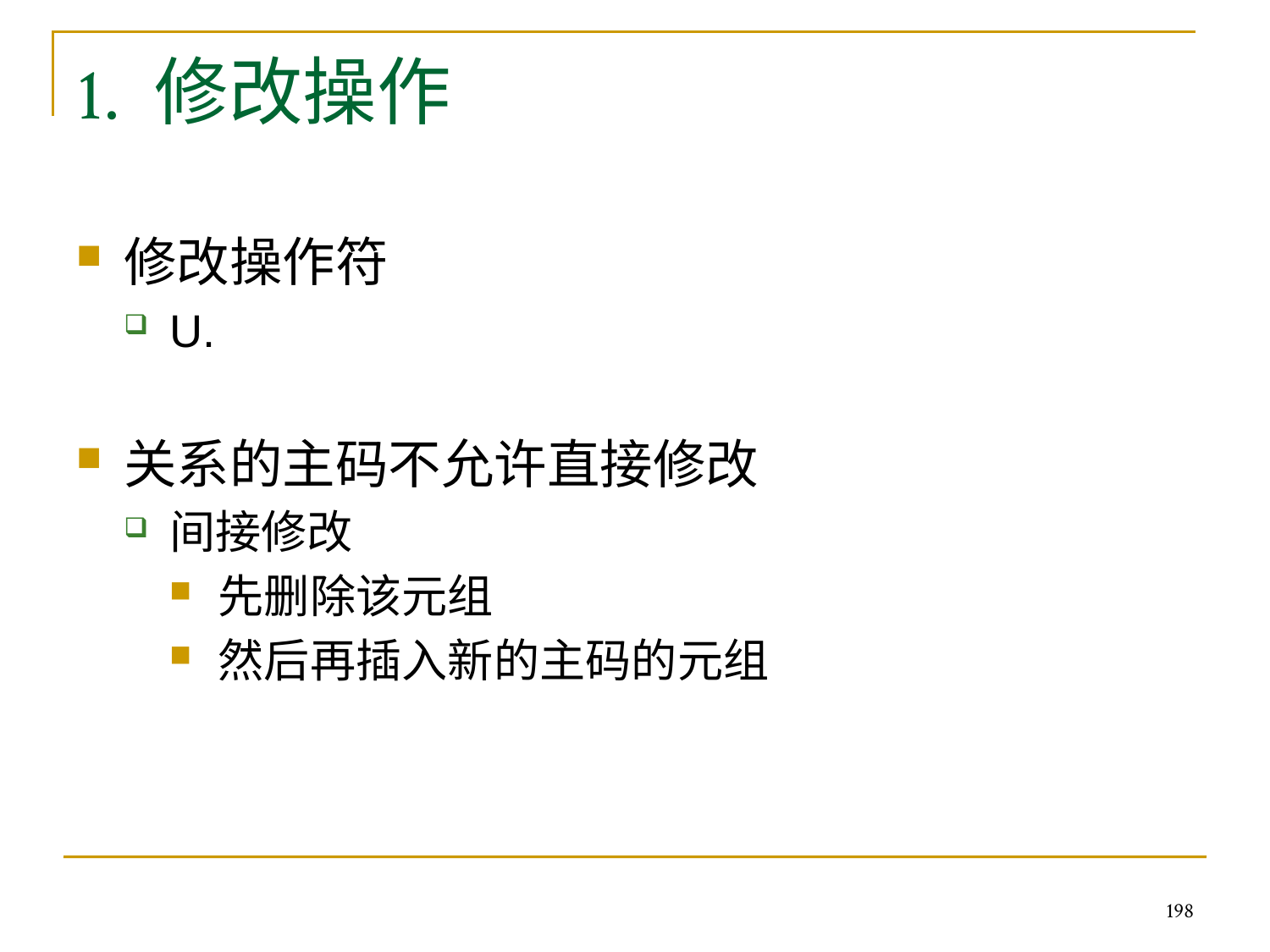

# 1. 修改操作
修改操作符
U.

关系的主码不允许直接修改
间接修改
先删除该元组
然后再插入新的主码的元组

198